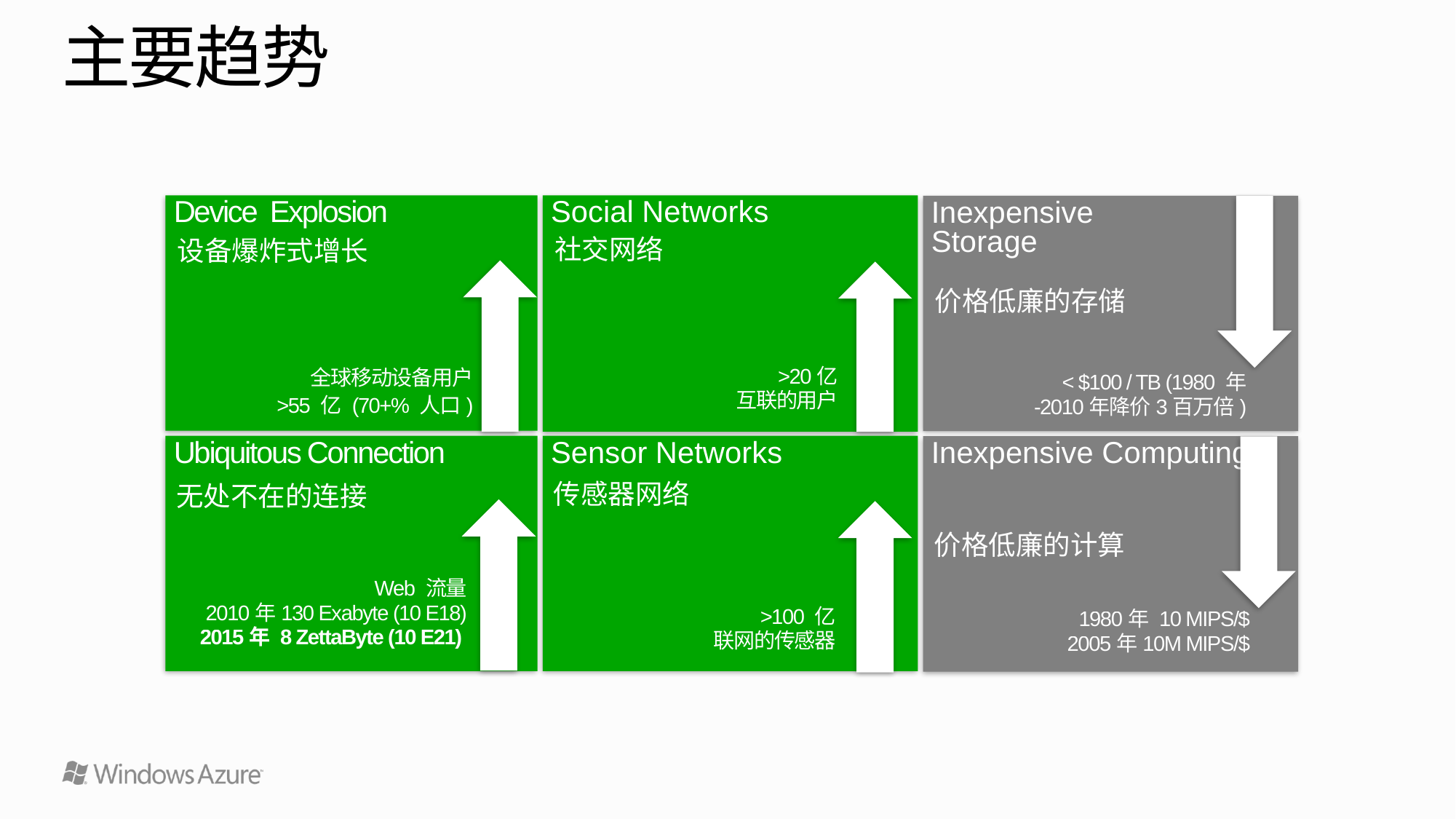

# 主要趋势
Device  Explosion
设备爆炸式增长
全球移动设备用户
>55 亿 (70+% 人口)
Social Networks
社交网络
>20亿
互联的用户
Inexpensive
Storage
价格低廉的存储
< $100 / TB (1980 年
-2010年降价3百万倍)

Ubiquitous Connection
无处不在的连接
Web 流量
2010年130 Exabyte (10 E18)
2015年 8 ZettaByte (10 E21)
Sensor Networks
传感器网络
>100 亿
 联网的传感器
Inexpensive Computing
价格低廉的计算
1980年 10 MIPS/$
2005年10M MIPS/$